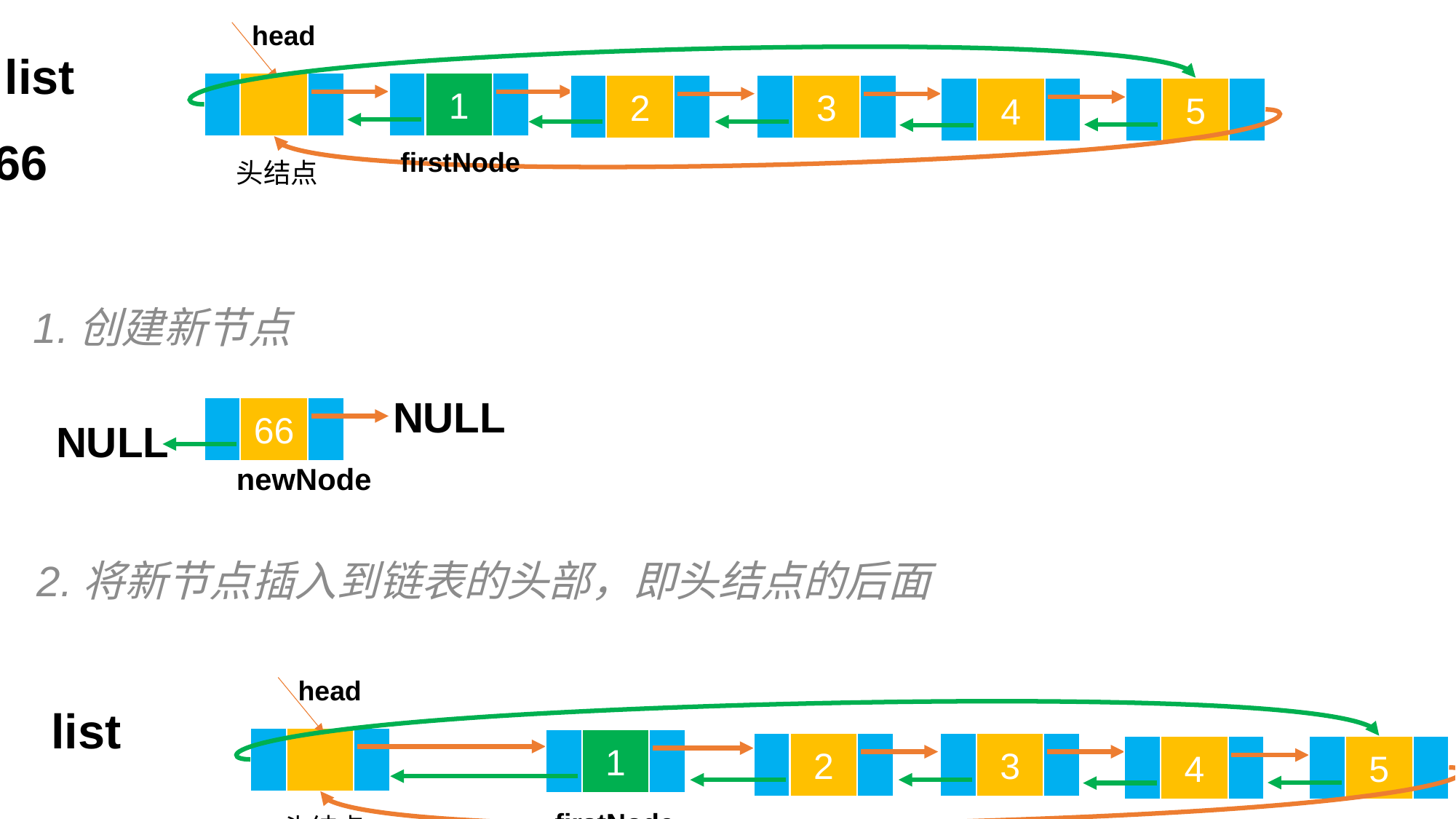

head
list

1

2

3

5

4

ele=66
firstNode
头结点
1.创建新节点
NULL

66

NULL
newNode
2.将新节点插入到链表的头部，即头结点的后面
head
list

1

2

3

5

4

firstNode
头结点
NULL

66

NULL
newNode

head
list

1

2

3

5

4

firstNode
头结点
③head->next=newNode
②firstNode->prior=newNode
①newNode->next=firstNode

66

④newNode->prior=head
newNode

head
list

1

2

3

66

5

4

头结点